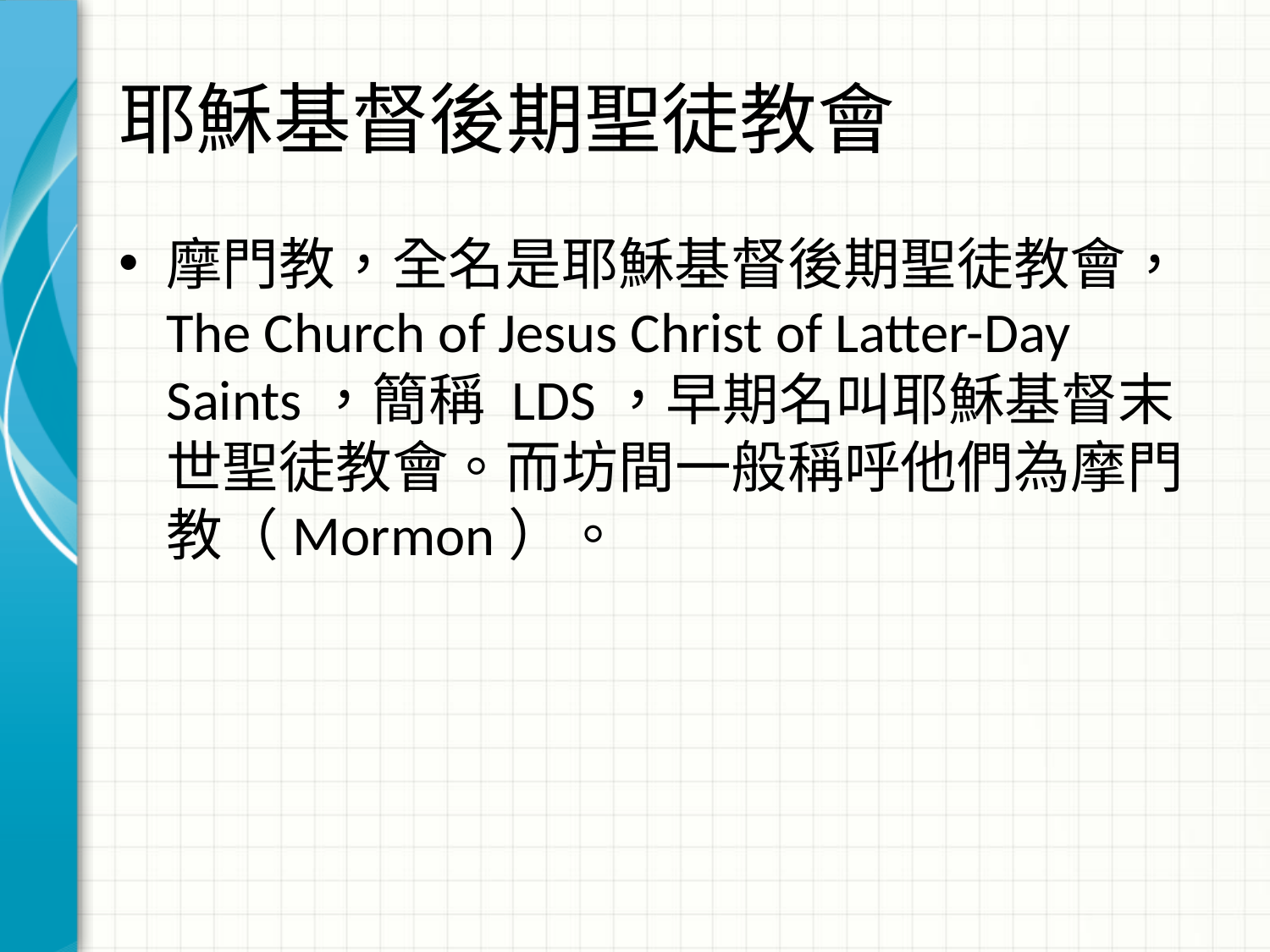

# 耶穌基督後期聖徒教會
摩門教，全名是耶穌基督後期聖徒教會，The Church of Jesus Christ of Latter-Day Saints，簡稱 LDS，早期名叫耶穌基督末世聖徒教會。而坊間一般稱呼他們為摩門教（Mormon）。